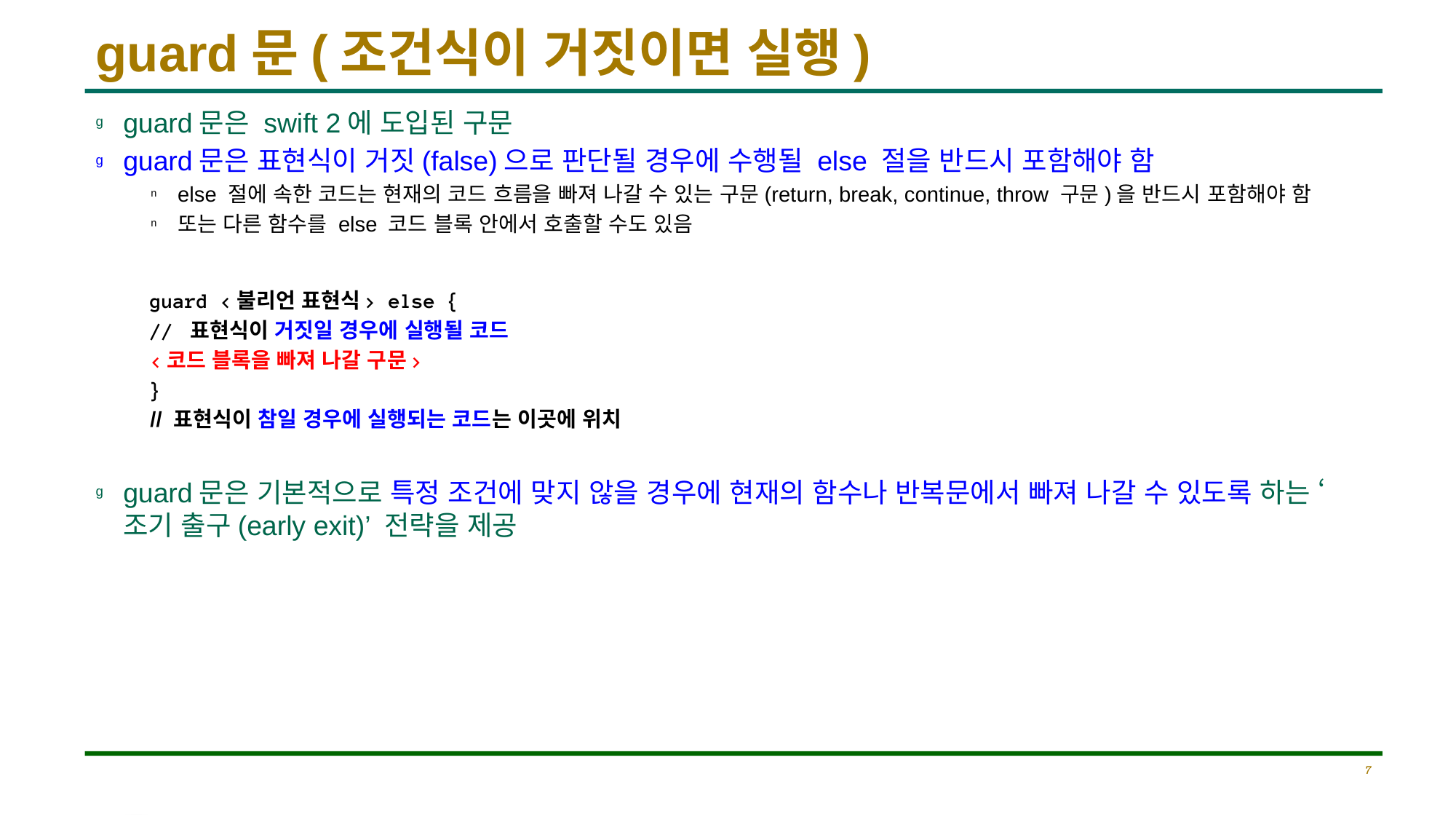

# guard문(조건식이 거짓이면 실행)
guard문은 swift 2에 도입된 구문
guard문은 표현식이 거짓(false)으로 판단될 경우에 수행될 else 절을 반드시 포함해야 함
else 절에 속한 코드는 현재의 코드 흐름을 빠져 나갈 수 있는 구문(return, break, continue, throw 구문)을 반드시 포함해야 함
또는 다른 함수를 else 코드 블록 안에서 호출할 수도 있음

guard <불리언 표현식> else {
// 표현식이 거짓일 경우에 실행될 코드
<코드 블록을 빠져 나갈 구문>
}
// 표현식이 참일 경우에 실행되는 코드는 이곳에 위치

guard문은 기본적으로 특정 조건에 맞지 않을 경우에 현재의 함수나 반복문에서 빠져 나갈 수 있도록 하는 ‘조기 출구(early exit)’ 전략을 제공